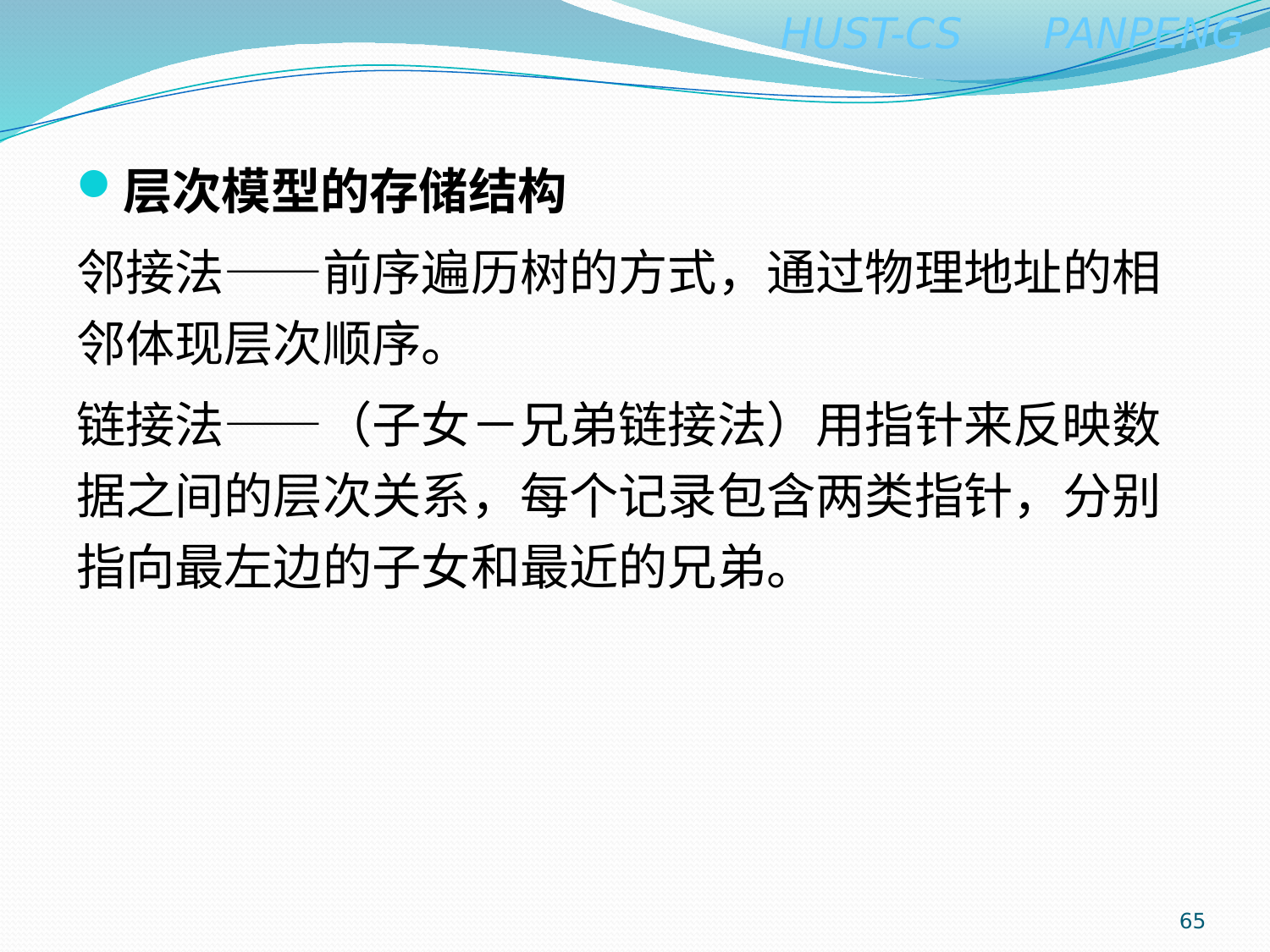

层次模型的存储结构
邻接法——前序遍历树的方式，通过物理地址的相邻体现层次顺序。
链接法——（子女－兄弟链接法）用指针来反映数据之间的层次关系，每个记录包含两类指针，分别指向最左边的子女和最近的兄弟。
65